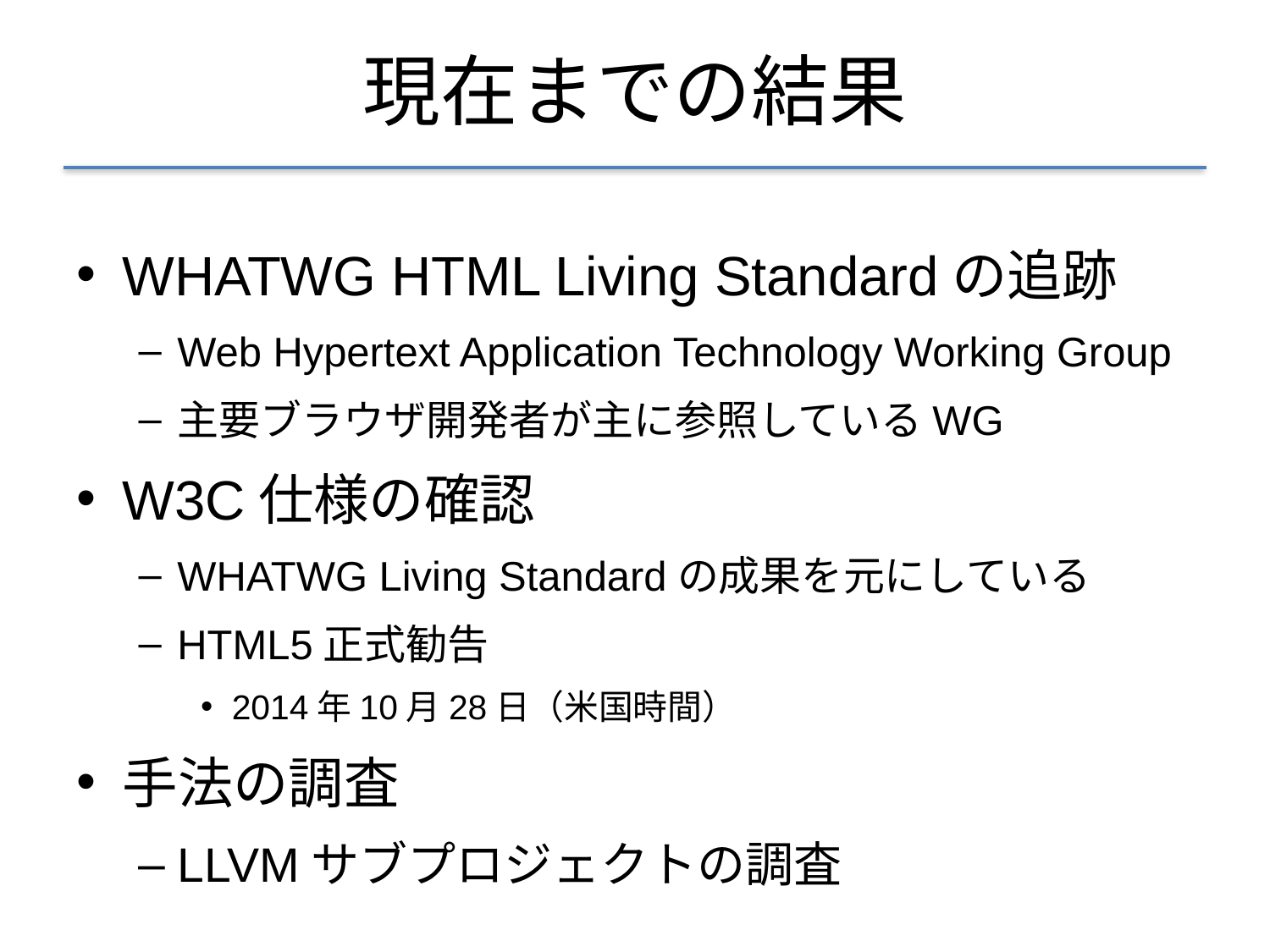

# 現在までの結果
WHATWG HTML Living Standardの追跡
Web Hypertext Application Technology Working Group
主要ブラウザ開発者が主に参照しているWG
W3C仕様の確認
WHATWG Living Standardの成果を元にしている
HTML5正式勧告
2014年10月28日（米国時間）
手法の調査
LLVMサブプロジェクトの調査